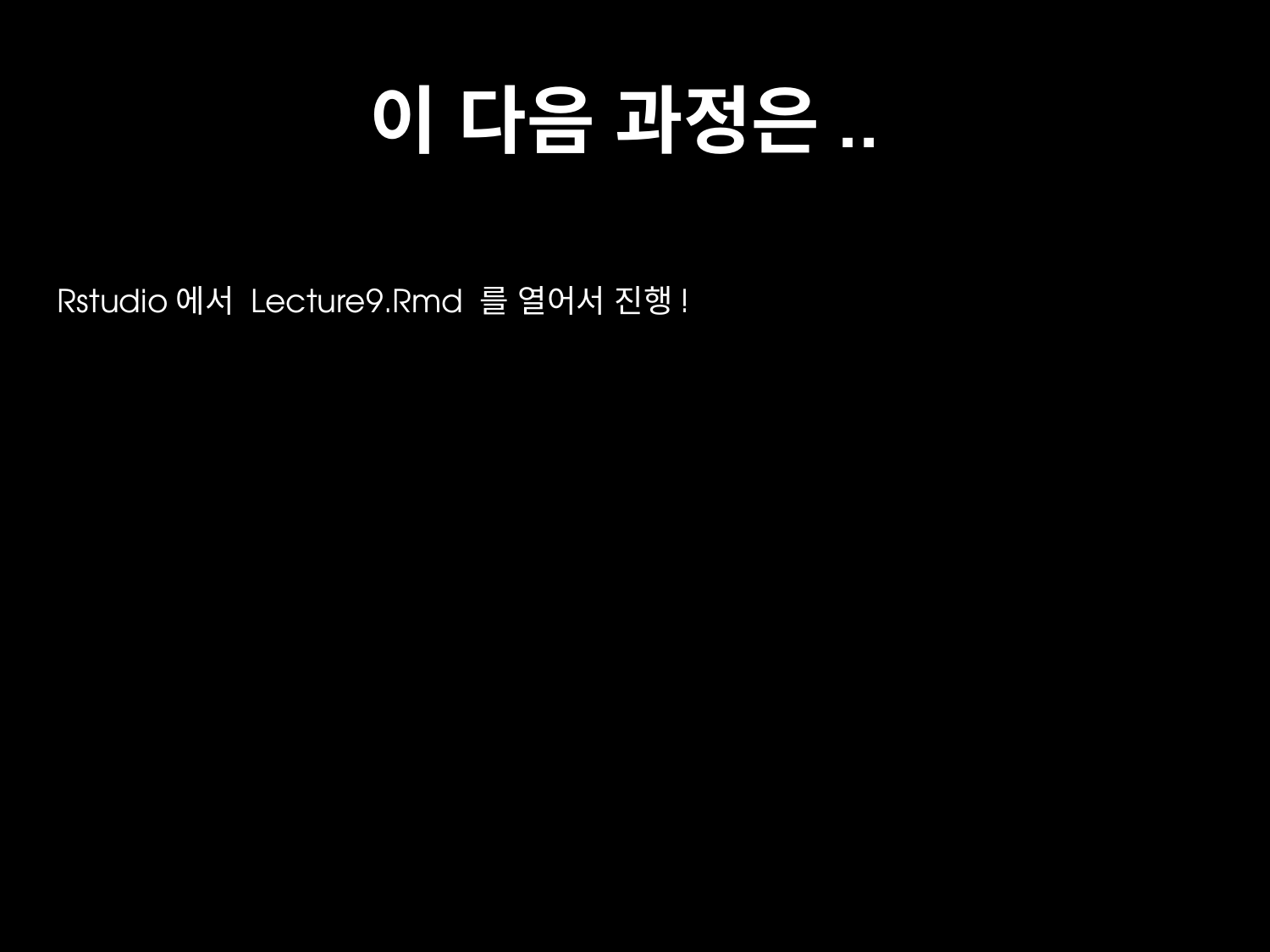

이 다음 과정은..
Rstudio에서 Lecture9.Rmd 를 열어서 진행!